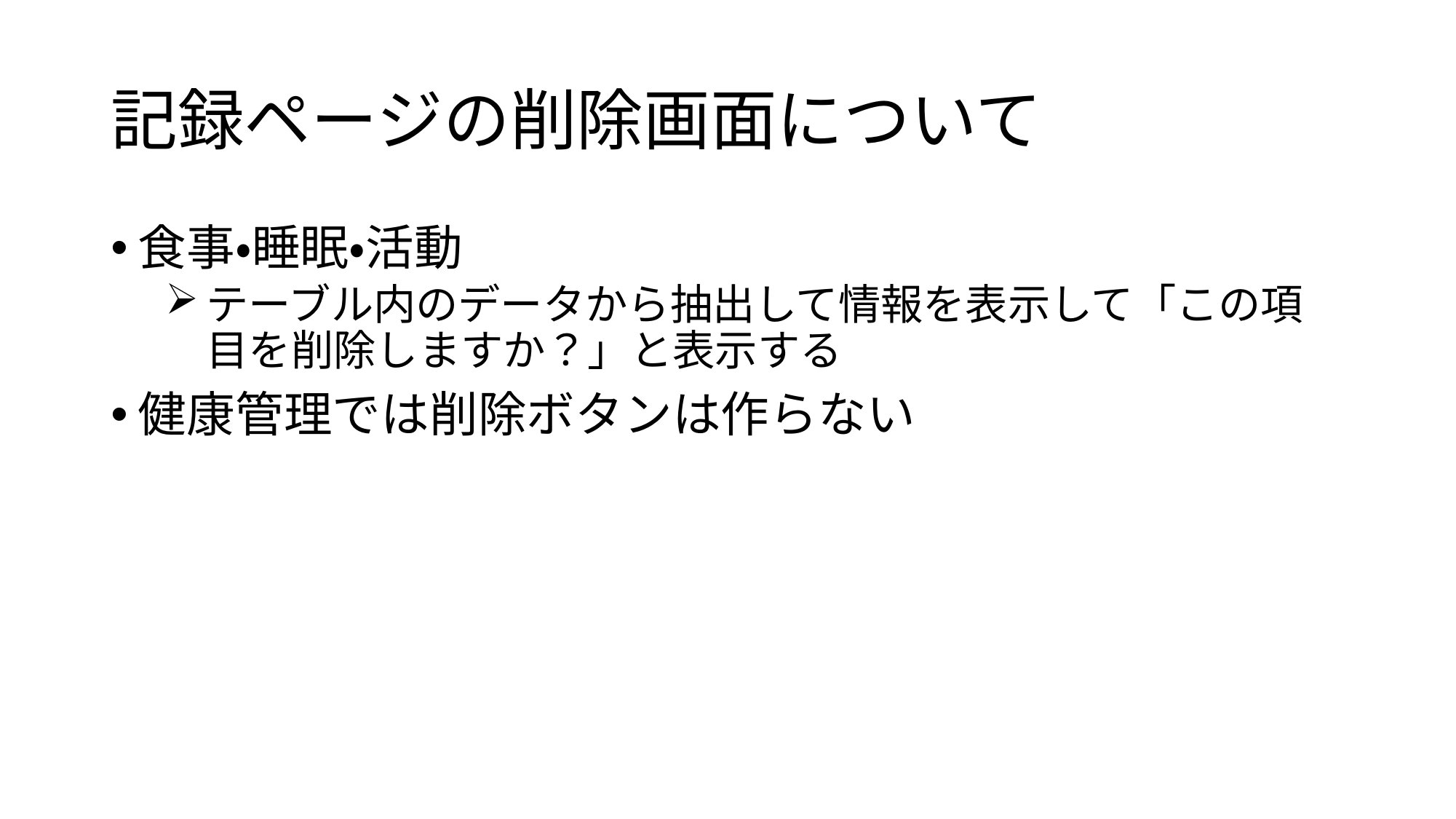

# 記録ページの削除画面について
食事・睡眠・活動
テーブル内のデータから抽出して情報を表示して「この項目を削除しますか？」と表示する
健康管理では削除ボタンは作らない